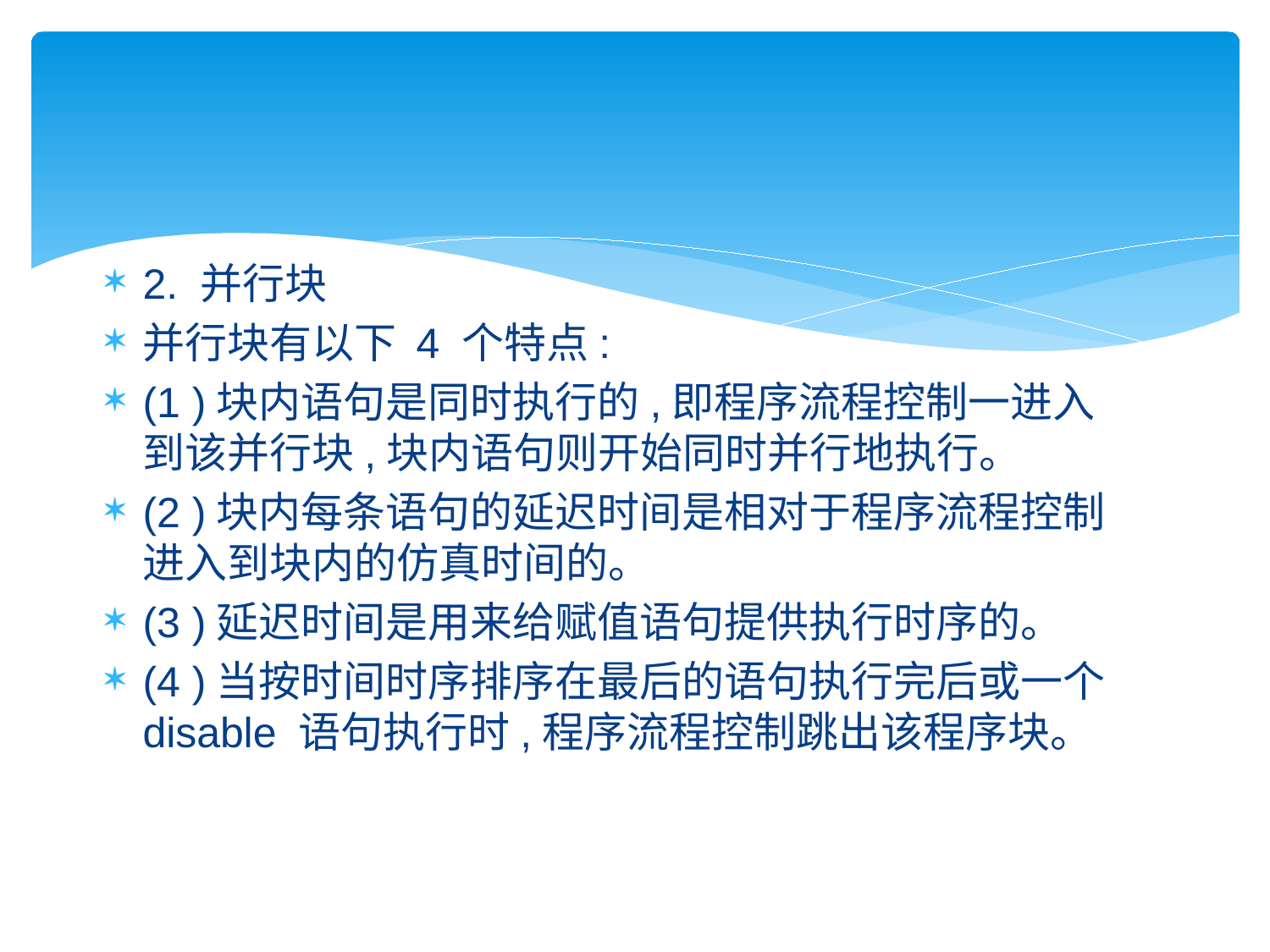

#
2. 并行块
并行块有以下 4 个特点:
(1 )块内语句是同时执行的,即程序流程控制一进入到该并行块,块内语句则开始同时并行地执行。
(2 )块内每条语句的延迟时间是相对于程序流程控制进入到块内的仿真时间的。
(3 )延迟时间是用来给赋值语句提供执行时序的。
(4 )当按时间时序排序在最后的语句执行完后或一个 disable 语句执行时,程序流程控制跳出该程序块。